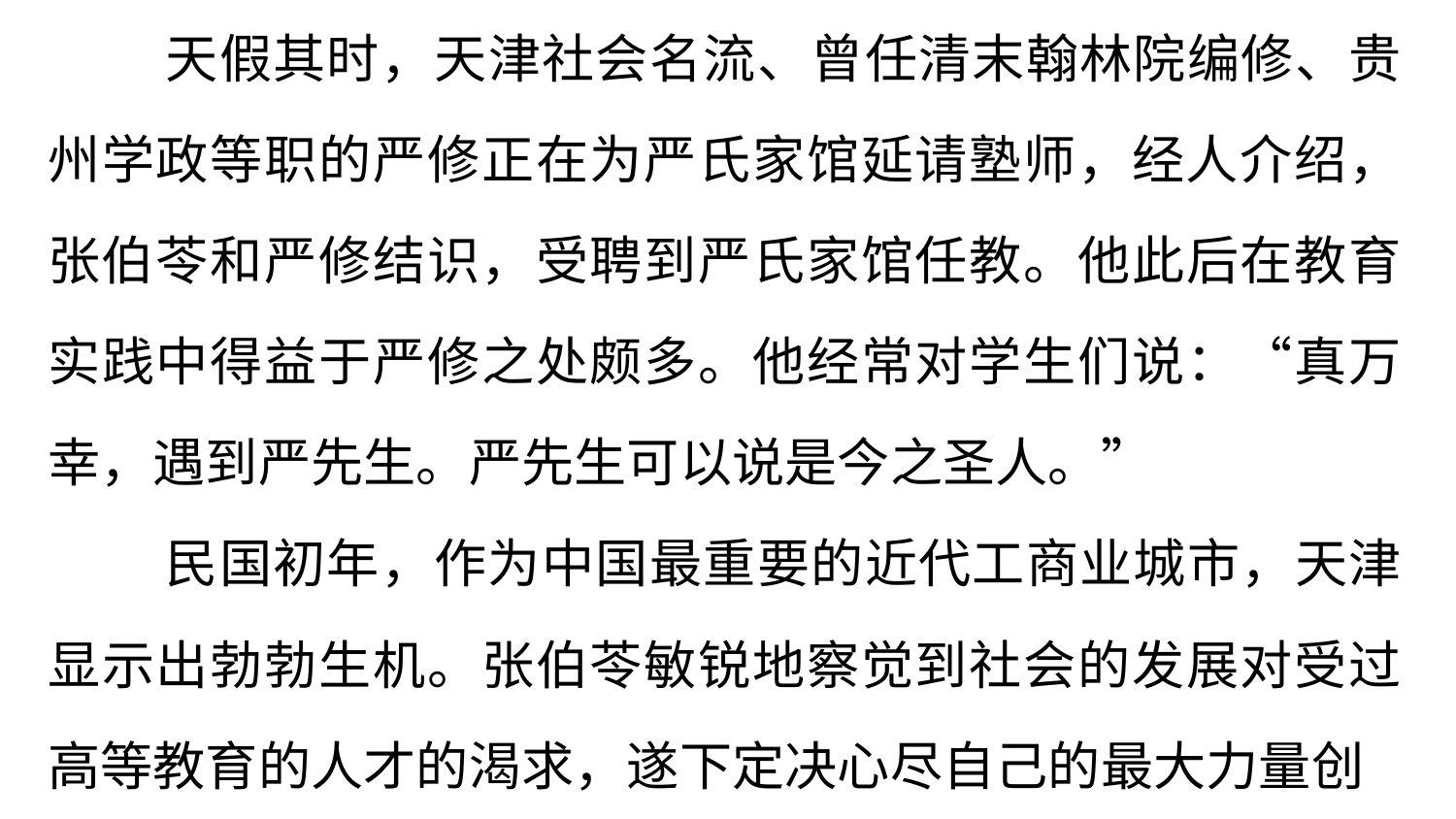

天假其时，天津社会名流、曾任清末翰林院编修、贵州学政等职的严修正在为严氏家馆延请塾师，经人介绍，张伯苓和严修结识，受聘到严氏家馆任教。他此后在教育实践中得益于严修之处颇多。他经常对学生们说：“真万幸，遇到严先生。严先生可以说是今之圣人。”
        民国初年，作为中国最重要的近代工商业城市，天津显示出勃勃生机。张伯苓敏锐地察觉到社会的发展对受过高等教育的人才的渴求，遂下定决心尽自己的最大力量创